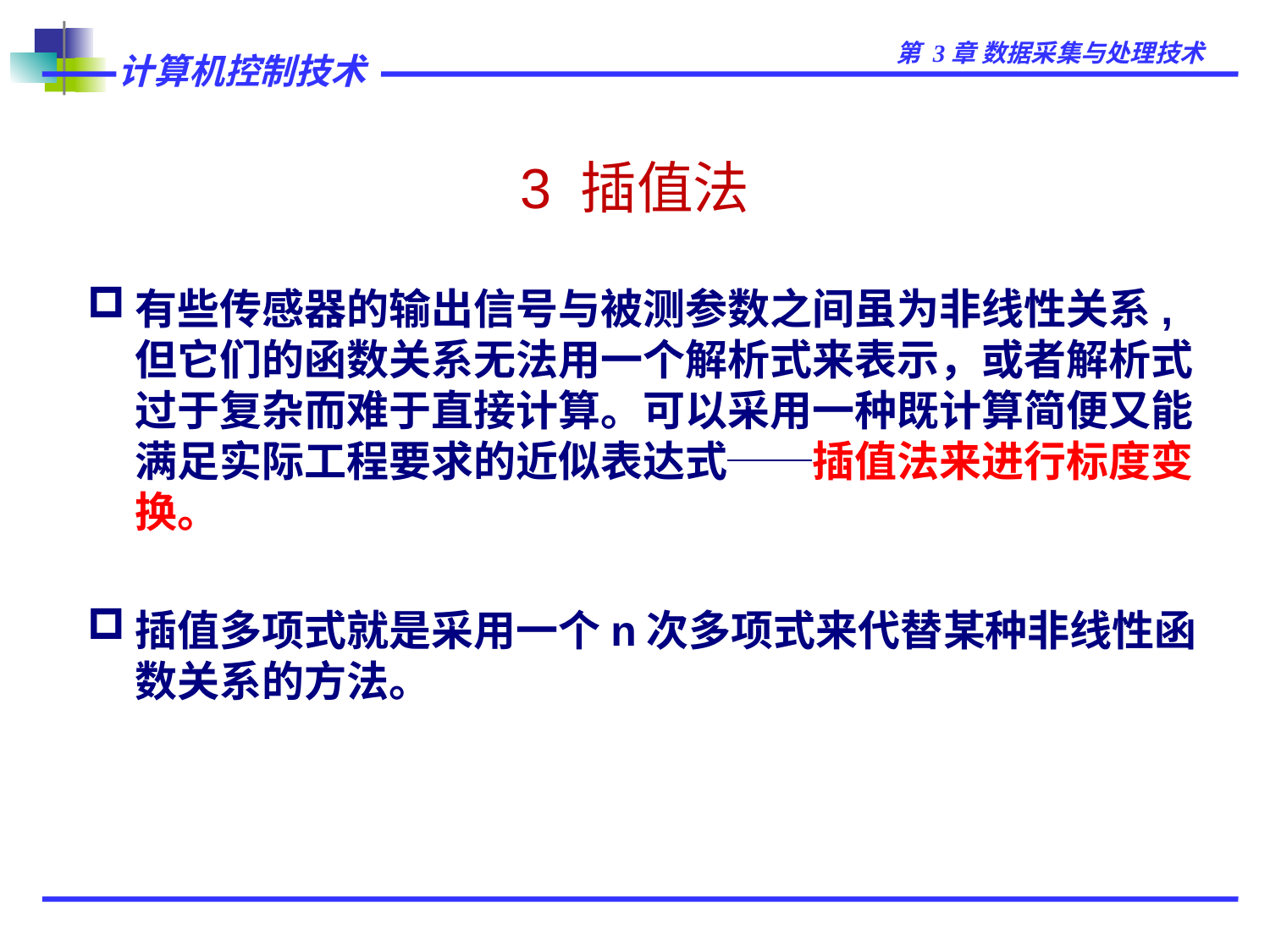

# 3 插值法
有些传感器的输出信号与被测参数之间虽为非线性关系, 但它们的函数关系无法用一个解析式来表示，或者解析式过于复杂而难于直接计算。可以采用一种既计算简便又能满足实际工程要求的近似表达式──插值法来进行标度变换。

插值多项式就是采用一个n次多项式来代替某种非线性函数关系的方法。